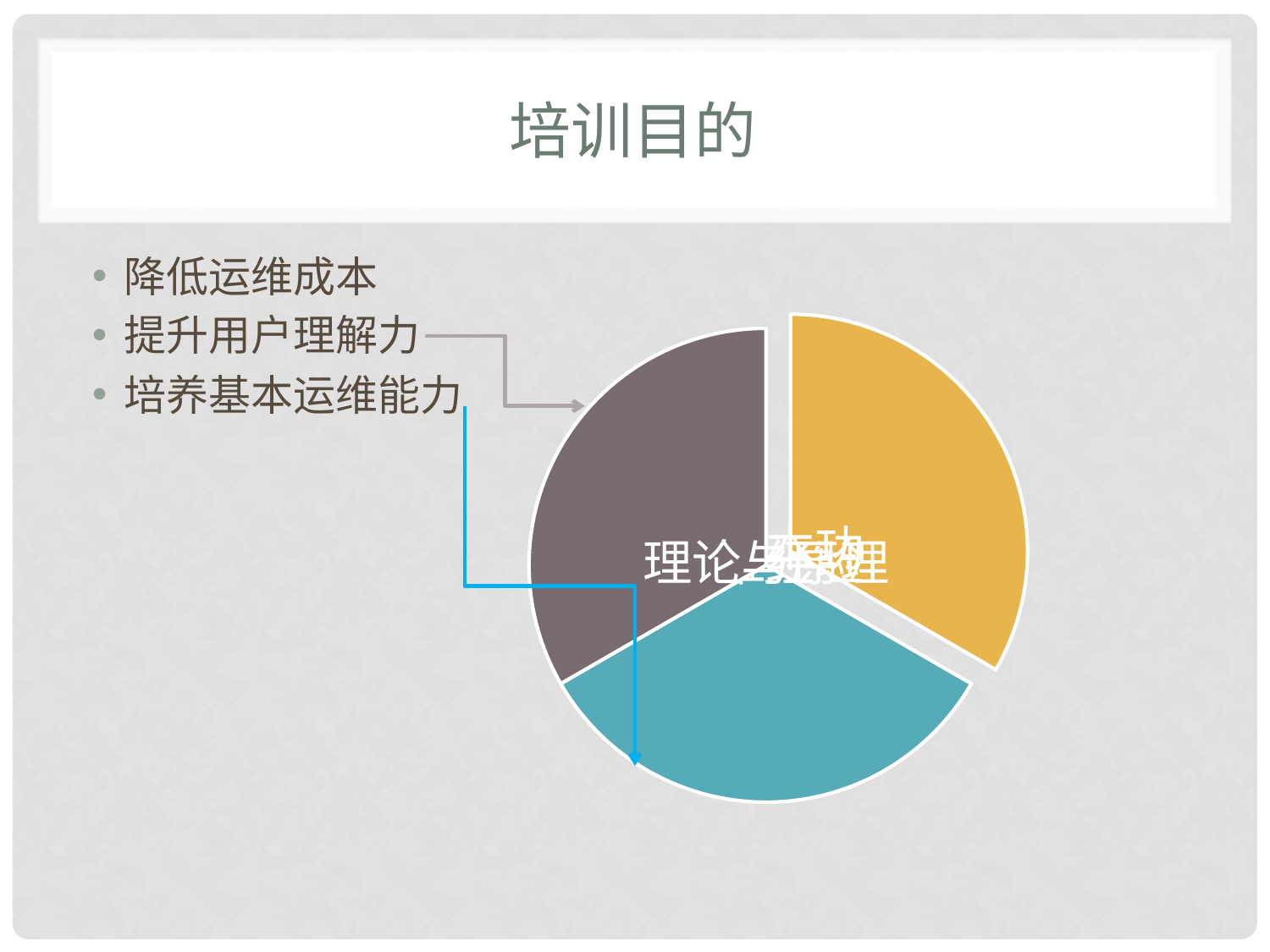

# 培训目的
降低运维成本
提升用户理解力
培养基本运维能力
基本功
运维经验
理论与原理